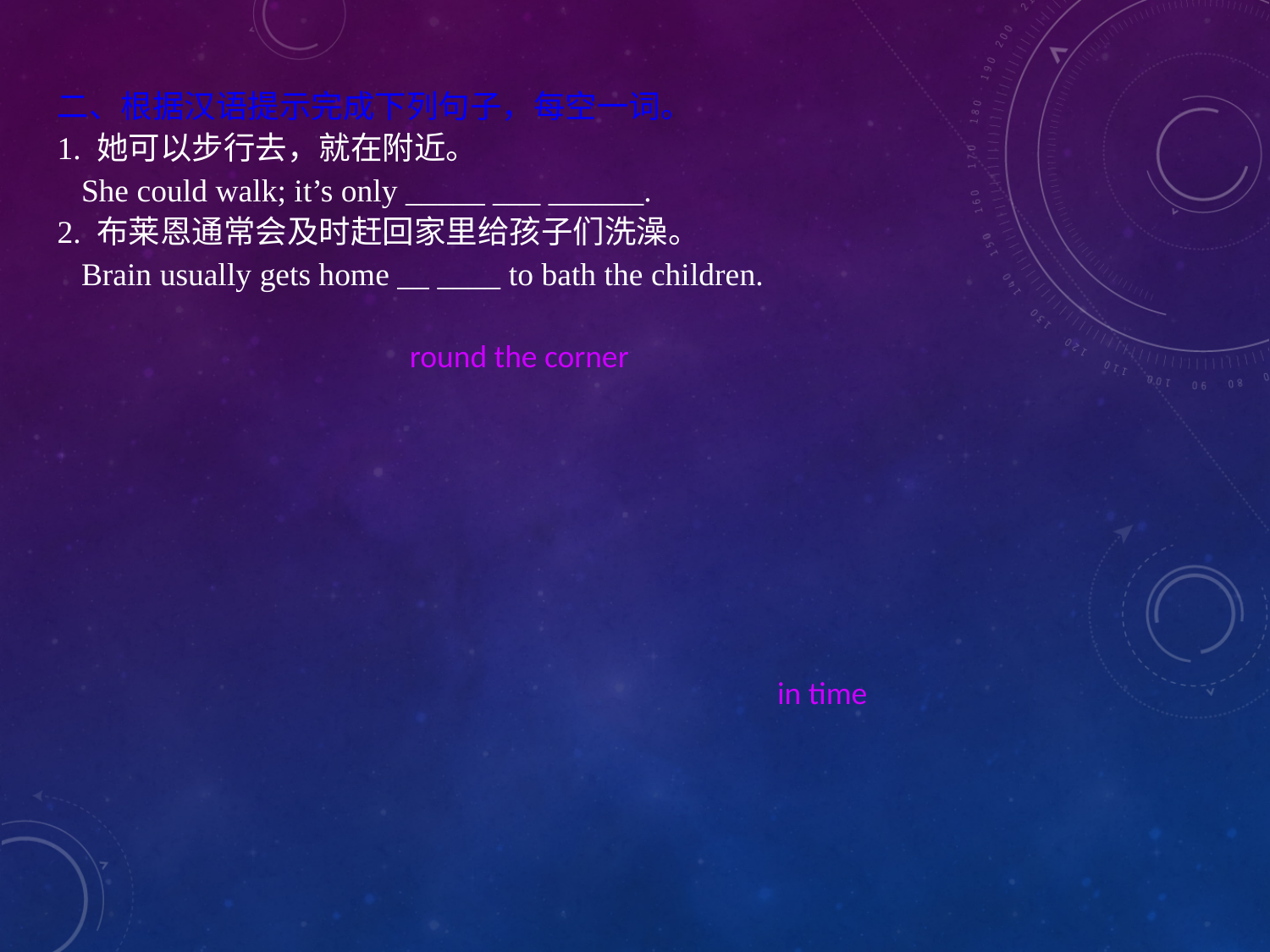

二、根据汉语提示完成下列句子，每空一词。
1. 她可以步行去，就在附近。
   She could walk; it’s only _____ ___ ______.
2. 布莱恩通常会及时赶回家里给孩子们洗澡。
   Brain usually gets home __ ____ to bath the children.
                                          round the corner
in time